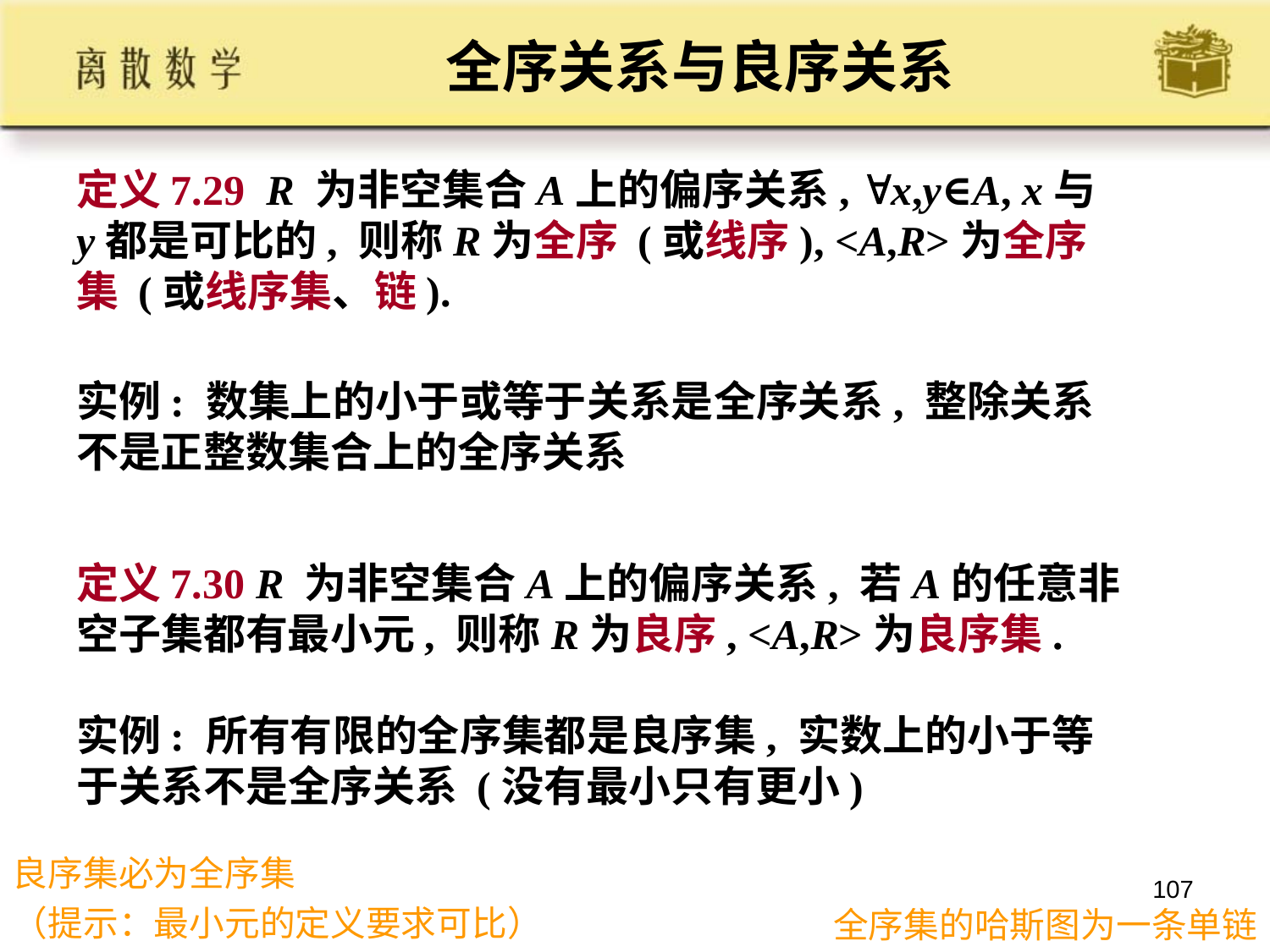

# 全序关系与良序关系
定义7.29  R 为非空集合A上的偏序关系, ∀x,y∈A, x与y都是可比的, 则称R为全序 (或线序), <A,R>为全序集 (或线序集、链).
实例: 数集上的小于或等于关系是全序关系, 整除关系不是正整数集合上的全序关系

定义7.30 R 为非空集合A上的偏序关系, 若A的任意非空子集都有最小元, 则称R为良序, <A,R>为良序集.
实例: 所有有限的全序集都是良序集, 实数上的小于等于关系不是全序关系 (没有最小只有更小)

良序集必为全序集
（提示：最小元的定义要求可比）
107
全序集的哈斯图为一条单链